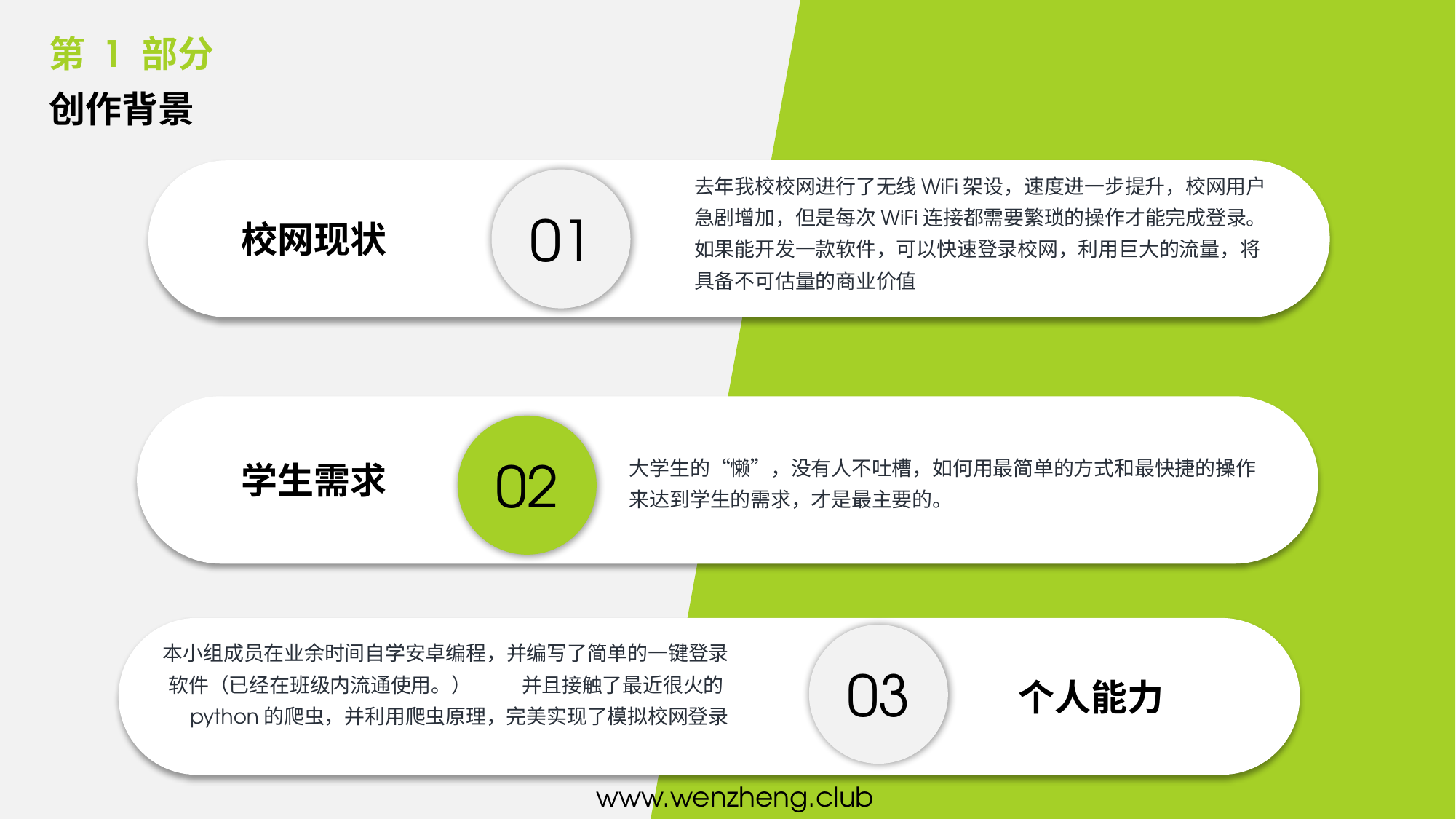

第 1 部分
创作背景

去年我校校网进行了无线WiFi架设，速度进一步提升，校网用户急剧增加，但是每次WiFi连接都需要繁琐的操作才能完成登录。
如果能开发一款软件，可以快速登录校网，利用巨大的流量，将具备不可估量的商业价值

01
校网现状

02
大学生的“懒”，没有人不吐槽，如何用最简单的方式和最快捷的操作来达到学生的需求，才是最主要的。
学生需求

03
本小组成员在业余时间自学安卓编程，并编写了简单的一键登录软件（已经在班级内流通使用。）           并且接触了最近很火的python的爬虫，并利用爬虫原理，完美实现了模拟校网登录
个人能力
www.wenzheng.club